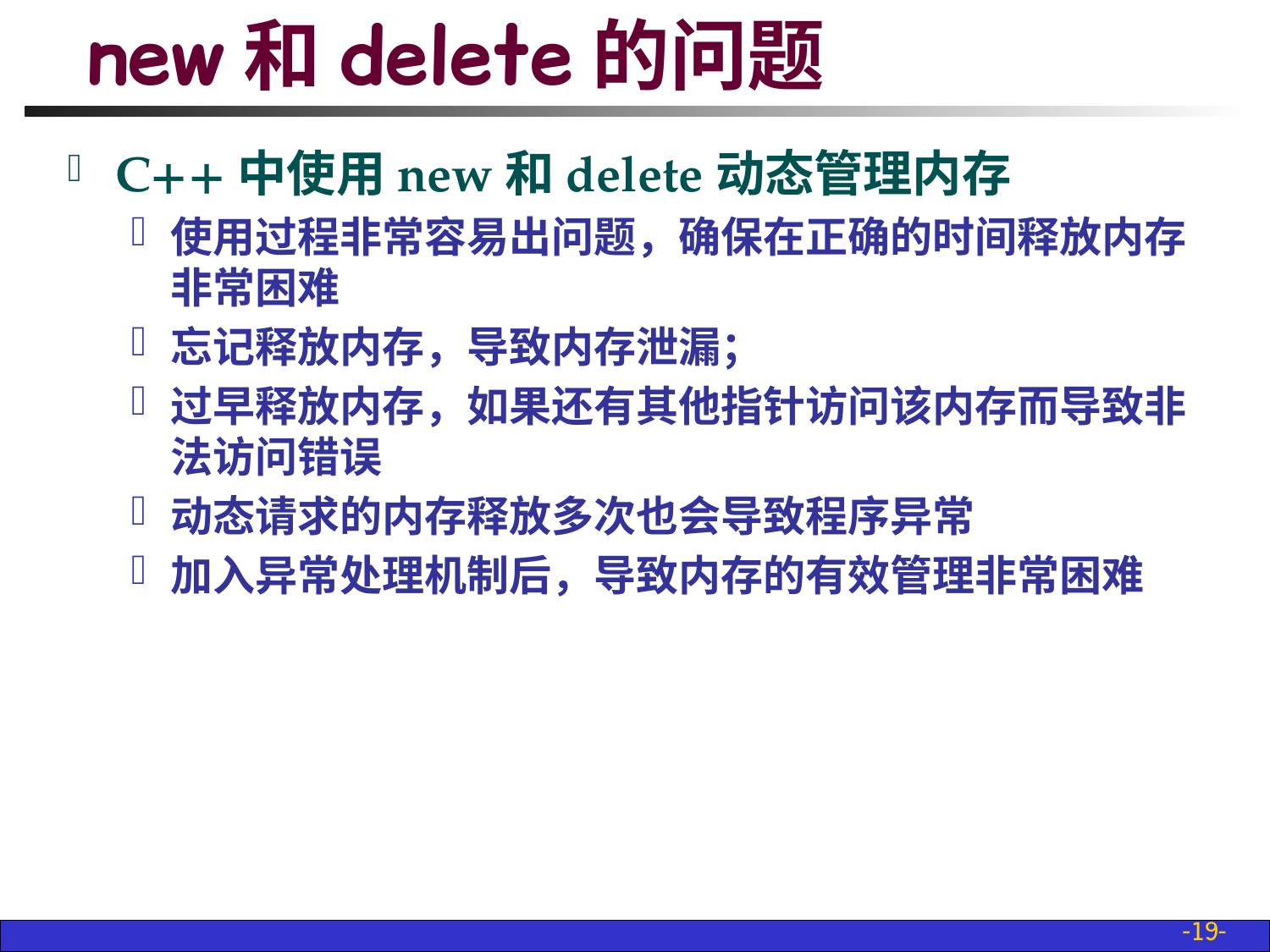

# new和delete的问题
C++中使用new和delete动态管理内存
使用过程非常容易出问题，确保在正确的时间释放内存非常困难
忘记释放内存，导致内存泄漏；
过早释放内存，如果还有其他指针访问该内存而导致非法访问错误
动态请求的内存释放多次也会导致程序异常
加入异常处理机制后，导致内存的有效管理非常困难
-19-